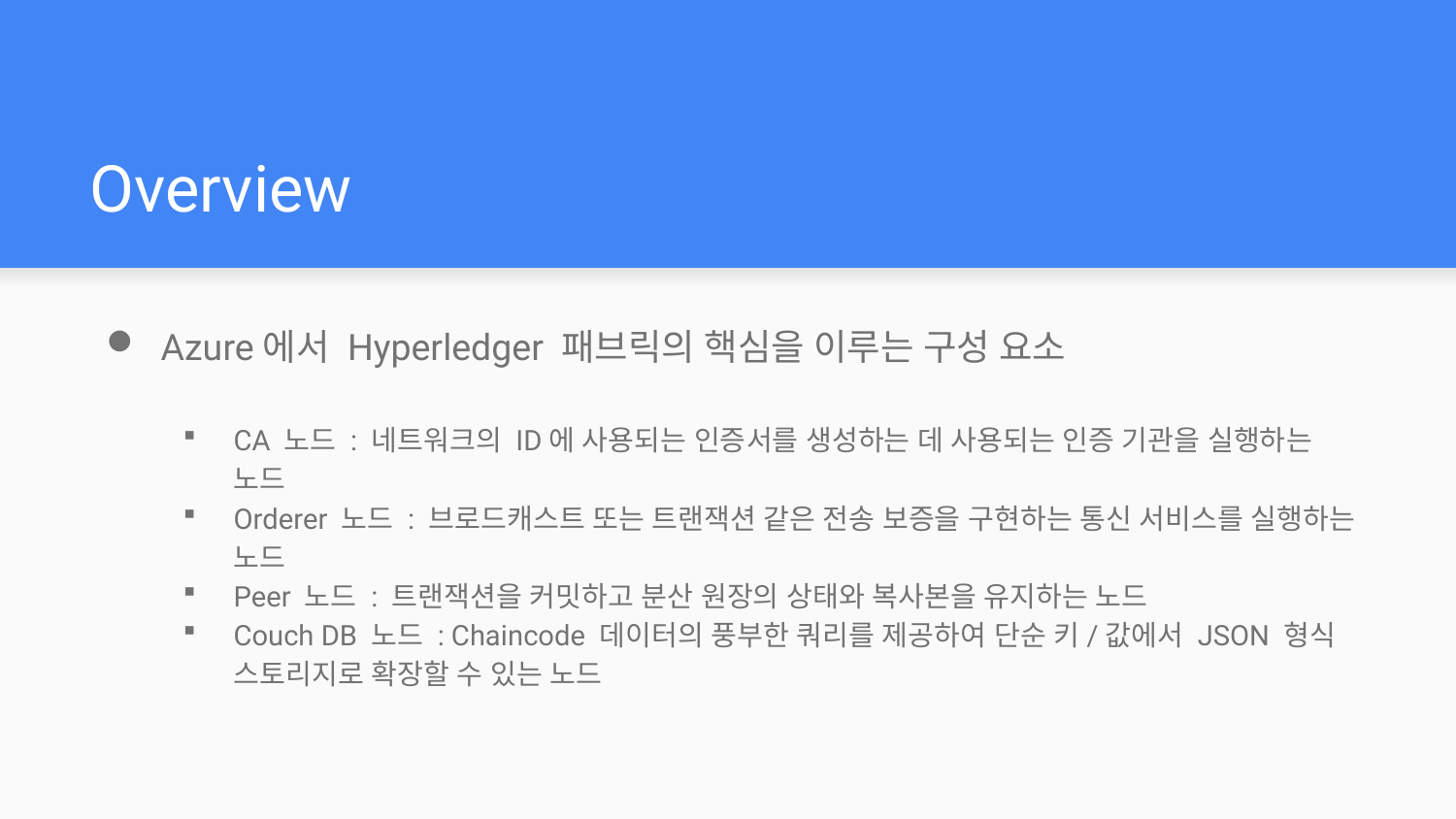

# Overview
Azure에서 Hyperledger 패브릭의 핵심을 이루는 구성 요소

CA 노드 : 네트워크의 ID에 사용되는 인증서를 생성하는 데 사용되는 인증 기관을 실행하는 노드
Orderer 노드 : 브로드캐스트 또는 트랜잭션 같은 전송 보증을 구현하는 통신 서비스를 실행하는 노드
Peer 노드 : 트랜잭션을 커밋하고 분산 원장의 상태와 복사본을 유지하는 노드
Couch DB 노드 : Chaincode 데이터의 풍부한 쿼리를 제공하여 단순 키/값에서 JSON 형식 스토리지로 확장할 수 있는 노드